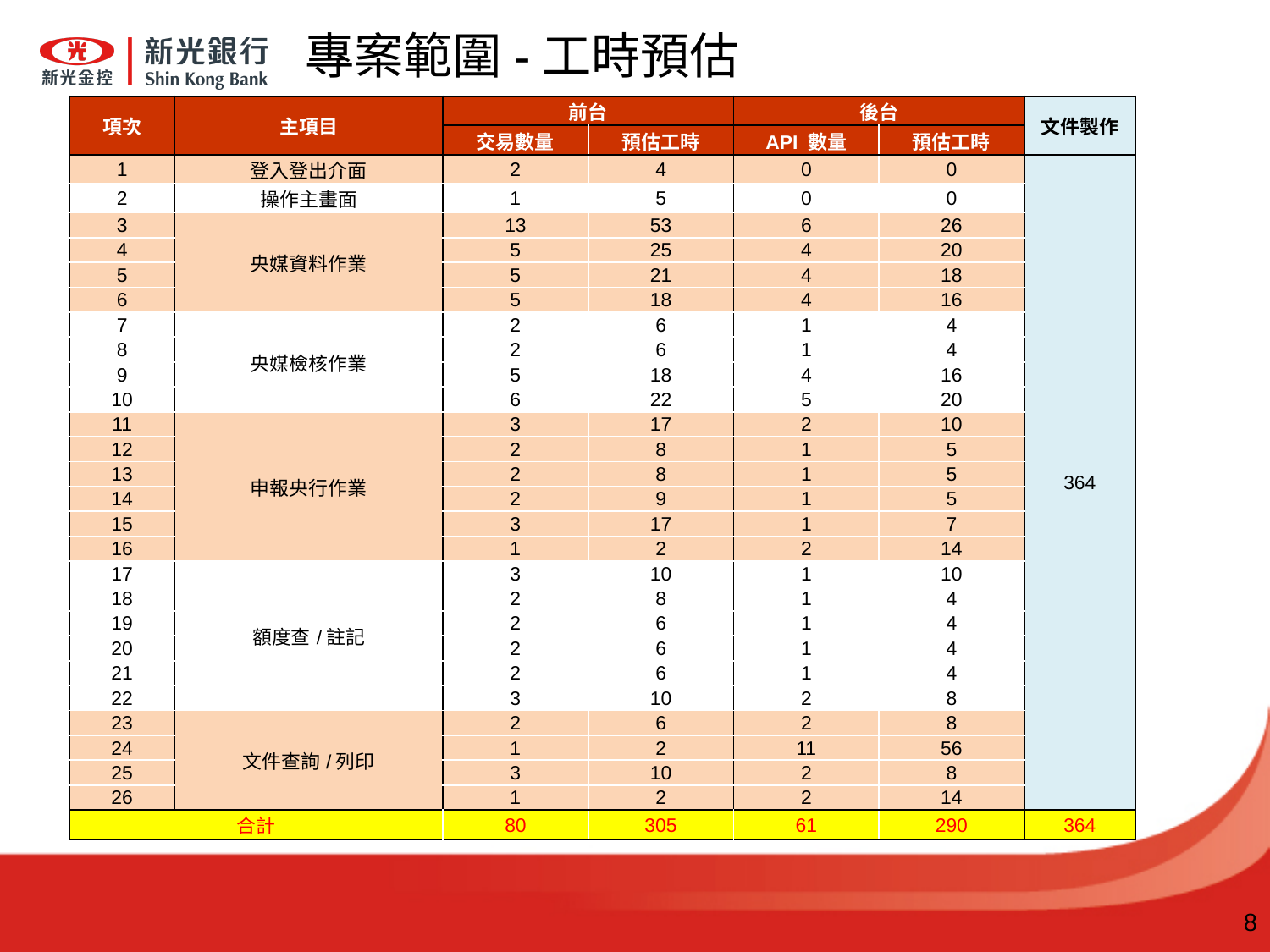

# 專案範圍-工時預估
| 項次 | 主項目 | 前台 |  | 後台 |  | 文件製作 |
| --- | --- | --- | --- | --- | --- | --- |
|  |  | 交易數量 | 預估工時 | API 數量 | 預估工時 |  |
| 1 | 登入登出介面 | 2 | 4 | 0 | 0 | 364 |
| 2 | 操作主畫面 | 1 | 5 | 0 | 0 |  |
| 3 | 央媒資料作業 | 13 | 53 | 6 | 26 |  |
| 4 |  | 5 | 25 | 4 | 20 |  |
| 5 |  | 5 | 21 | 4 | 18 |  |
| 6 |  | 5 | 18 | 4 | 16 |  |
| 7 | 央媒檢核作業 | 2 | 6 | 1 | 4 |  |
| 8 |  | 2 | 6 | 1 | 4 |  |
| 9 |  | 5 | 18 | 4 | 16 |  |
| 10 |  | 6 | 22 | 5 | 20 |  |
| 11 | 申報央行作業 | 3 | 17 | 2 | 10 |  |
| 12 |  | 2 | 8 | 1 | 5 |  |
| 13 |  | 2 | 8 | 1 | 5 |  |
| 14 |  | 2 | 9 | 1 | 5 |  |
| 15 |  | 3 | 17 | 1 | 7 |  |
| 16 |  | 1 | 2 | 2 | 14 |  |
| 17 | 額度查/註記 | 3 | 10 | 1 | 10 |  |
| 18 |  | 2 | 8 | 1 | 4 |  |
| 19 |  | 2 | 6 | 1 | 4 |  |
| 20 |  | 2 | 6 | 1 | 4 |  |
| 21 |  | 2 | 6 | 1 | 4 |  |
| 22 |  | 3 | 10 | 2 | 8 |  |
| 23 | 文件查詢/列印 | 2 | 6 | 2 | 8 |  |
| 24 |  | 1 | 2 | 11 | 56 |  |
| 25 |  | 3 | 10 | 2 | 8 |  |
| 26 |  | 1 | 2 | 2 | 14 |  |
| 合計 |  | 80 | 305 | 61 | 290 | 364 |